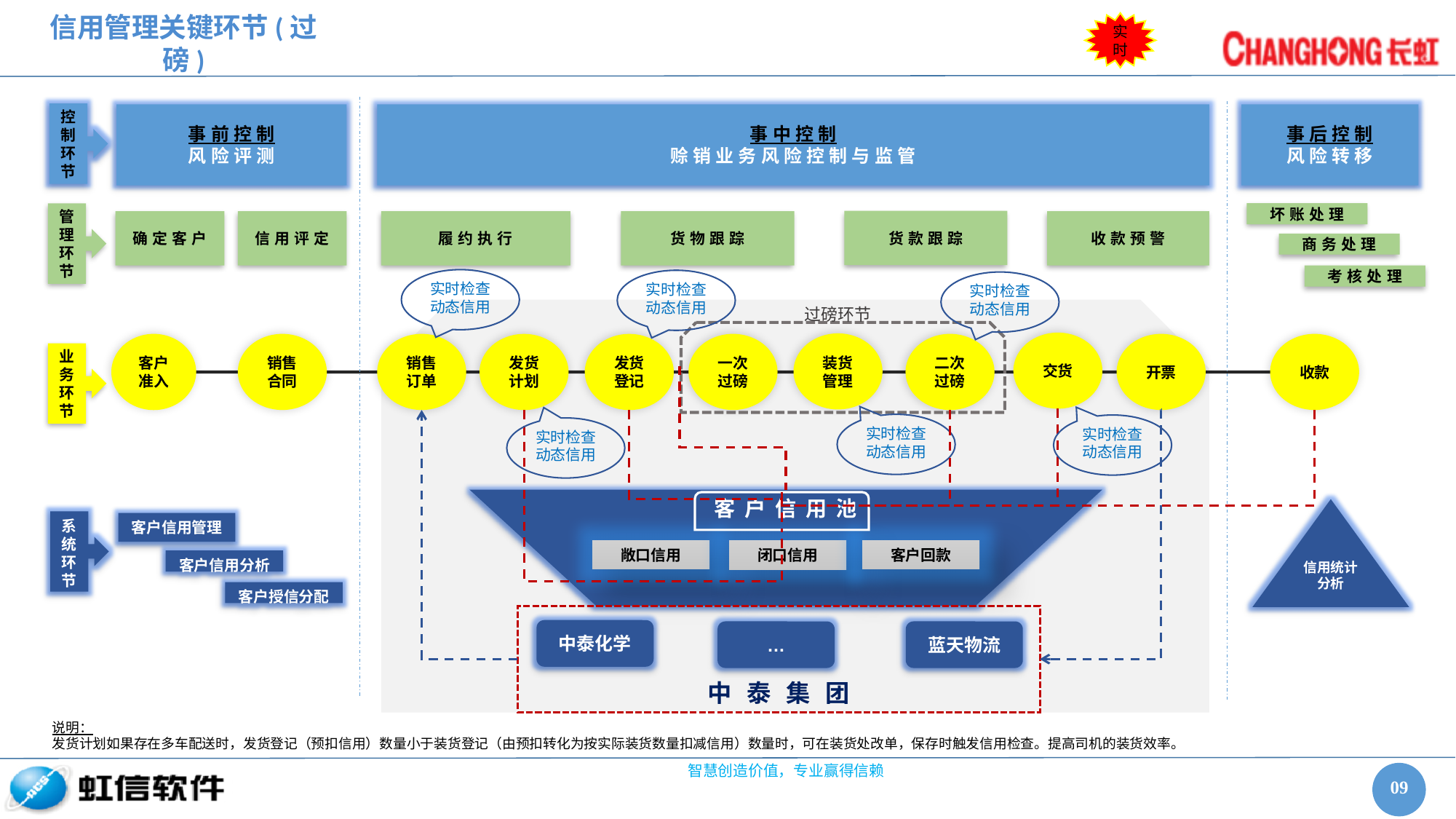

信用管理关键环节(过磅)
实时
控制
环节
事前控制
风险评测
事中控制
赊销业务风险控制与监管
事后控制
风险转移
坏账处理
管理
环节
货款跟踪
确定客户
信用评定
履约执行
货物跟踪
收款预警
商务处理
考核处理
实时检查动态信用
实时检查动态信用
实时检查动态信用
过磅环节

交货
装货管理
客户准入
销售
订单
收款
二次
过磅
一次
过磅
开票
销售
合同
发货
计划
发货
登记
业务
环节
实时检查动态信用
实时检查动态信用
实时检查动态信用
客户信用池

信用统计分析
系统环节
客户信用管理
客户回款
敞口信用
闭口信用
客户信用分析
客户授信分配
中泰集团
中泰化学
…
蓝天物流
说明：
发货计划如果存在多车配送时，发货登记（预扣信用）数量小于装货登记（由预扣转化为按实际装货数量扣减信用）数量时，可在装货处改单，保存时触发信用检查。提高司机的装货效率。
09